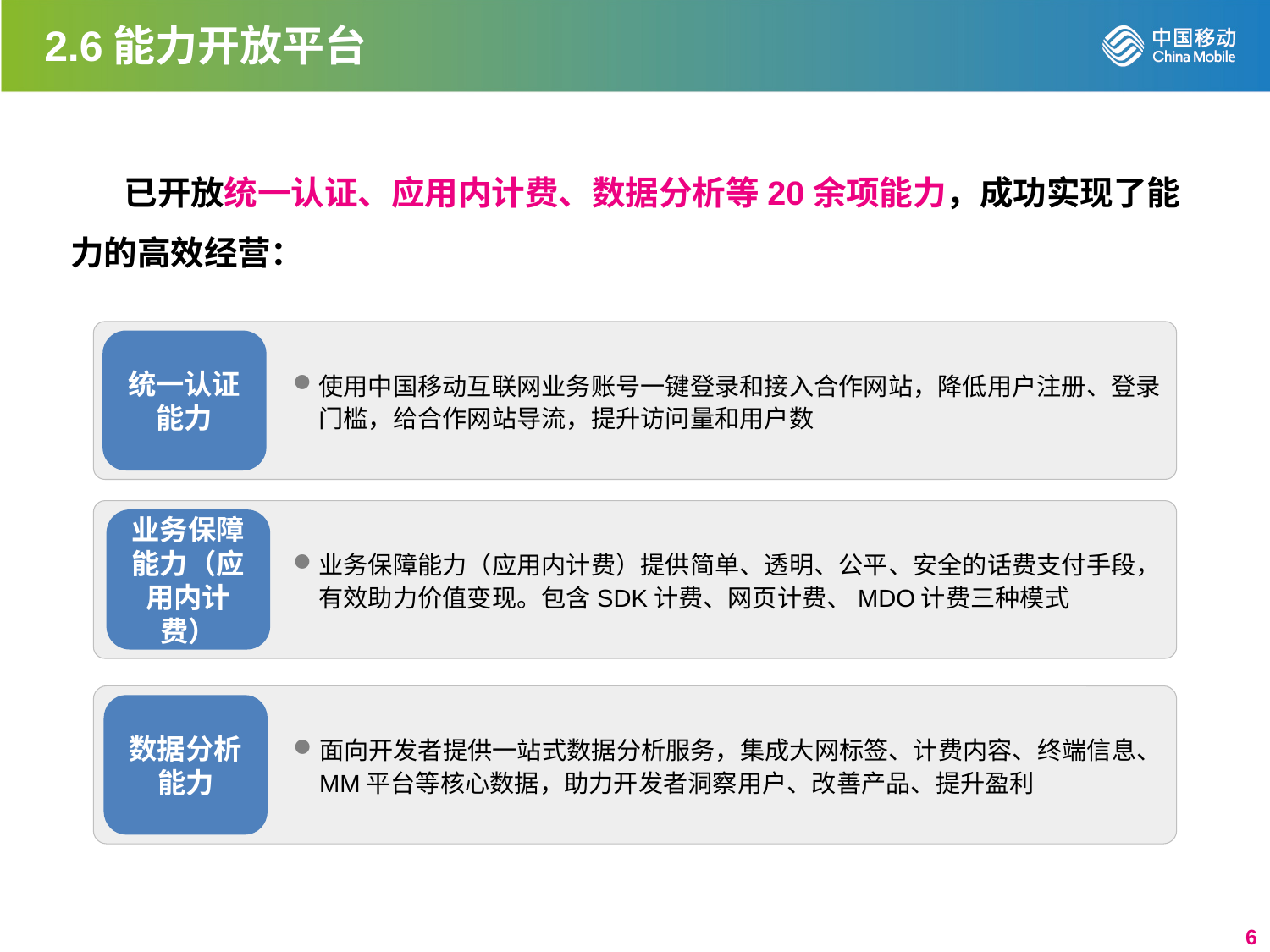

2.6能力开放平台
      已开放统一认证、应用内计费、数据分析等20余项能力，成功实现了能力的高效经营：
使用中国移动互联网业务账号一键登录和接入合作网站，降低用户注册、登录门槛，给合作网站导流，提升访问量和用户数
统一认证能力
业务保障能力（应用内计费）提供简单、透明、公平、安全的话费支付手段，有效助力价值变现。包含SDK计费、网页计费、MDO计费三种模式
业务保障能力（应用内计费）
面向开发者提供一站式数据分析服务，集成大网标签、计费内容、终端信息、MM平台等核心数据，助力开发者洞察用户、改善产品、提升盈利
数据分析能力